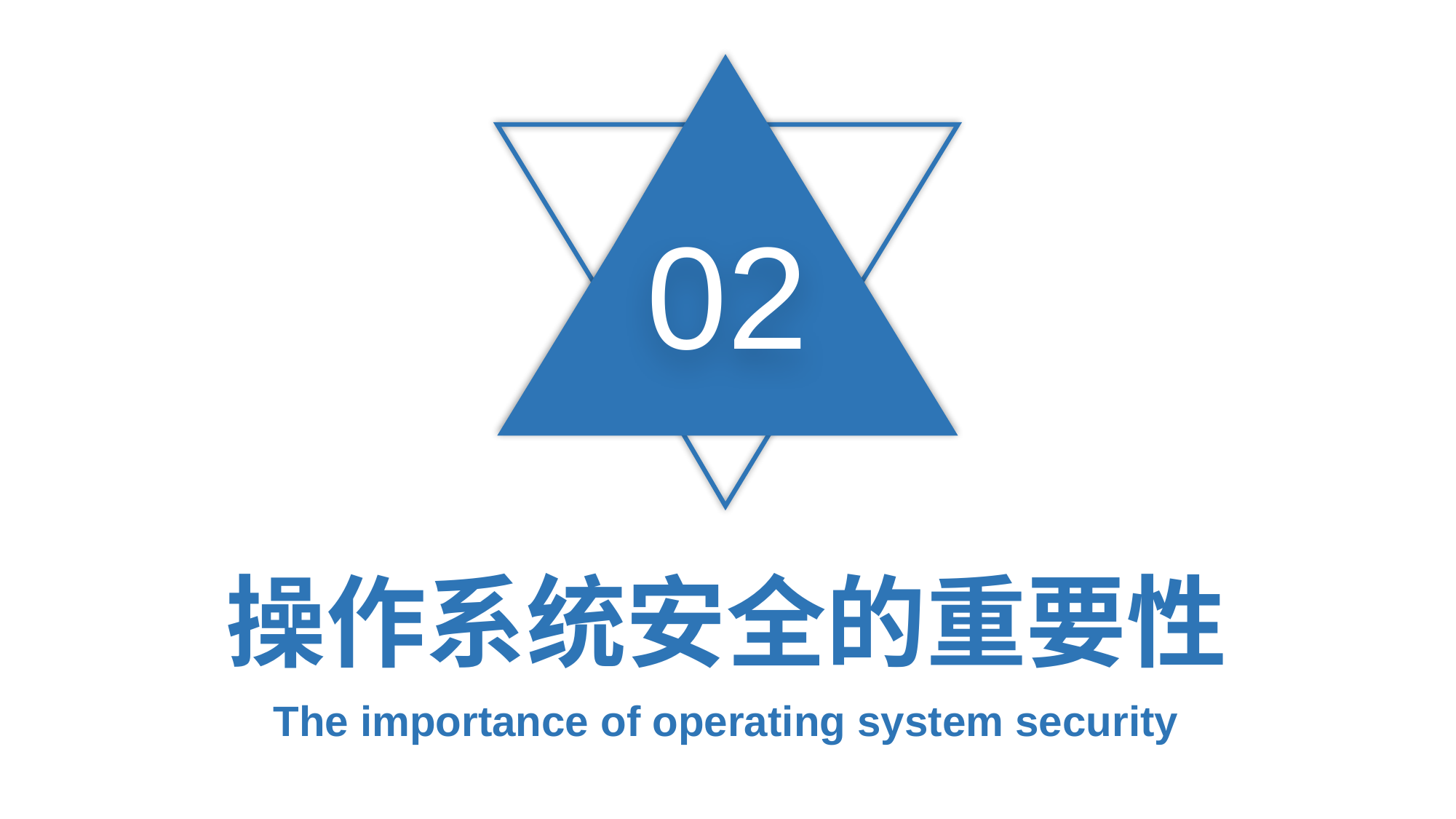

02
操作系统安全的重要性
The importance of operating system security